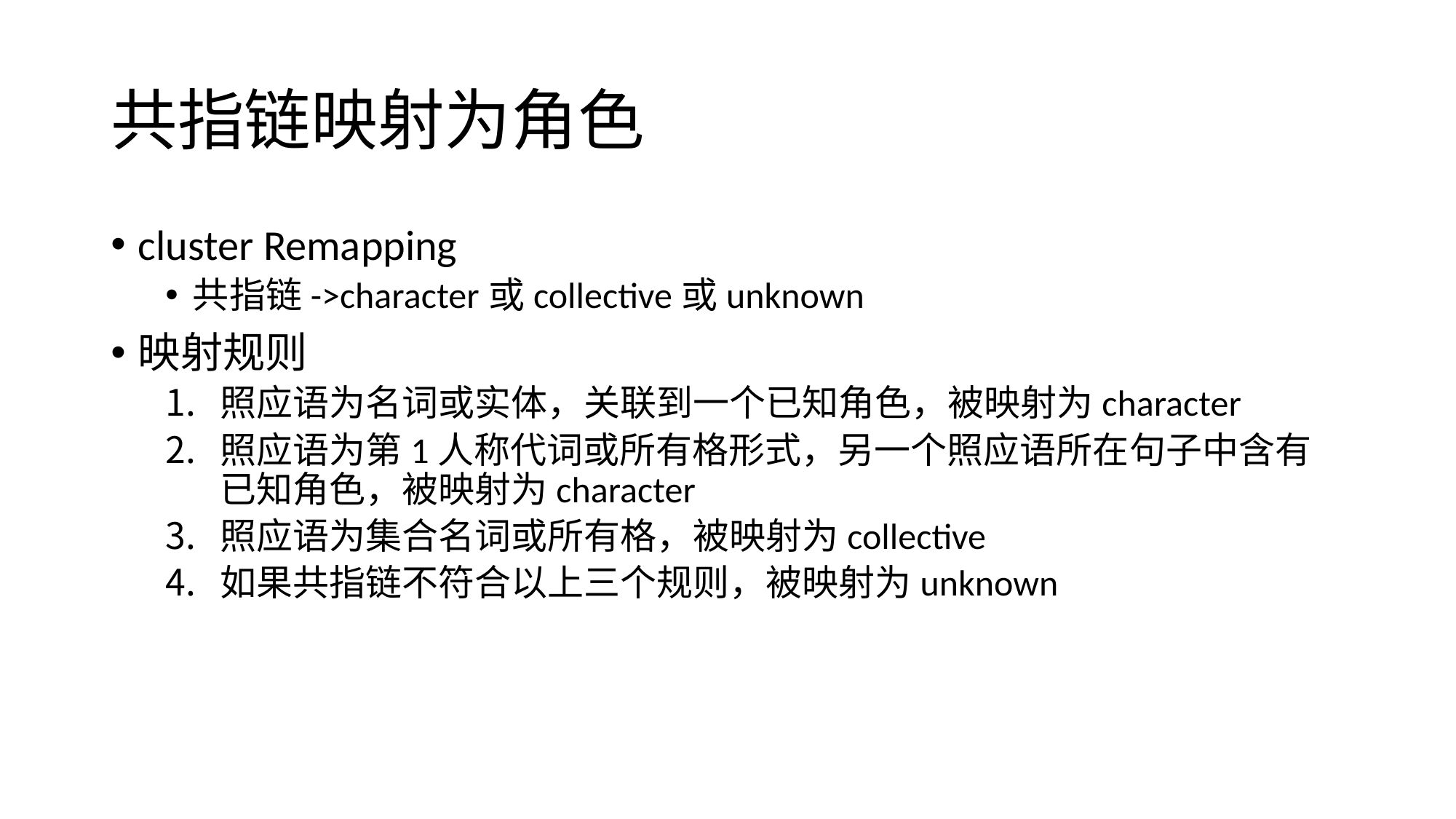

# 共指链映射为角色
cluster Remapping
共指链->character或collective或unknown
映射规则
照应语为名词或实体，关联到一个已知角色，被映射为character
照应语为第1人称代词或所有格形式，另一个照应语所在句子中含有已知角色，被映射为character
照应语为集合名词或所有格，被映射为collective
如果共指链不符合以上三个规则，被映射为unknown